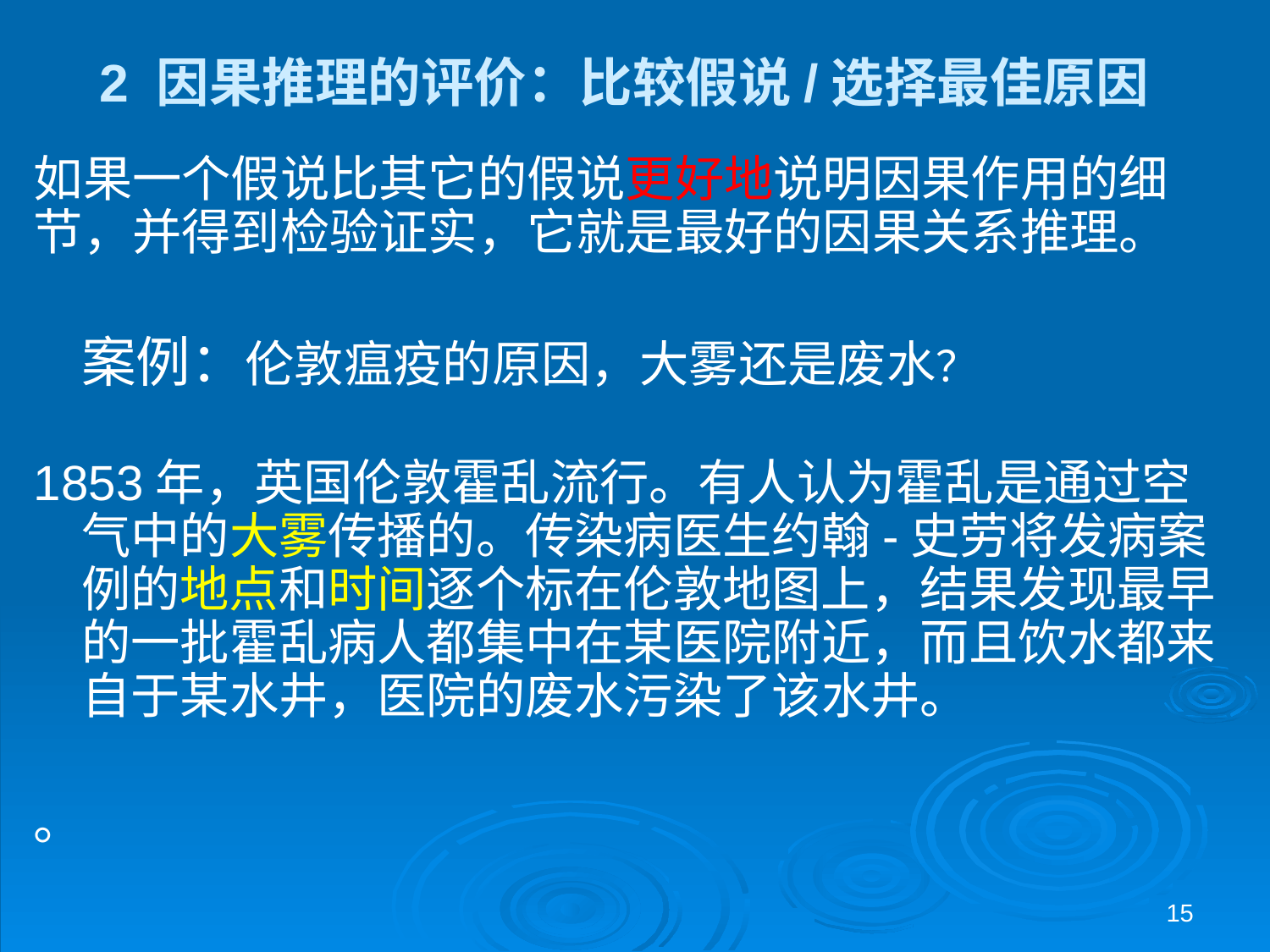

2 因果推理的评价：比较假说/选择最佳原因
如果一个假说比其它的假说更好地说明因果作用的细节，并得到检验证实，它就是最好的因果关系推理。

	案例：伦敦瘟疫的原因，大雾还是废水？

1853年，英国伦敦霍乱流行。有人认为霍乱是通过空气中的大雾传播的。传染病医生约翰-史劳将发病案例的地点和时间逐个标在伦敦地图上，结果发现最早的一批霍乱病人都集中在某医院附近，而且饮水都来自于某水井，医院的废水污染了该水井。

。
15